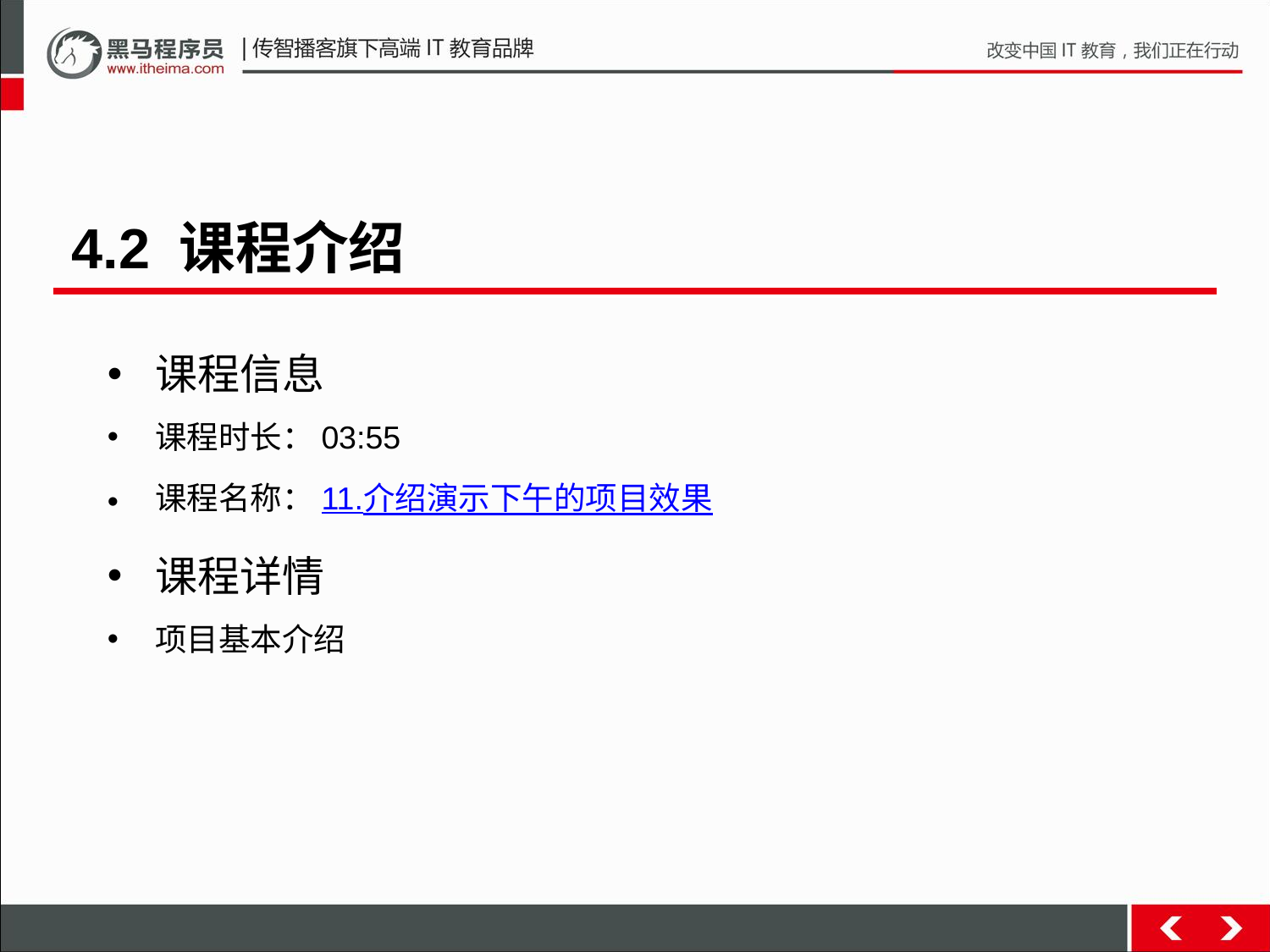

4.2 课程介绍
课程信息
课程时长：03:55
课程名称：11.介绍演示下午的项目效果
课程详情
项目基本介绍